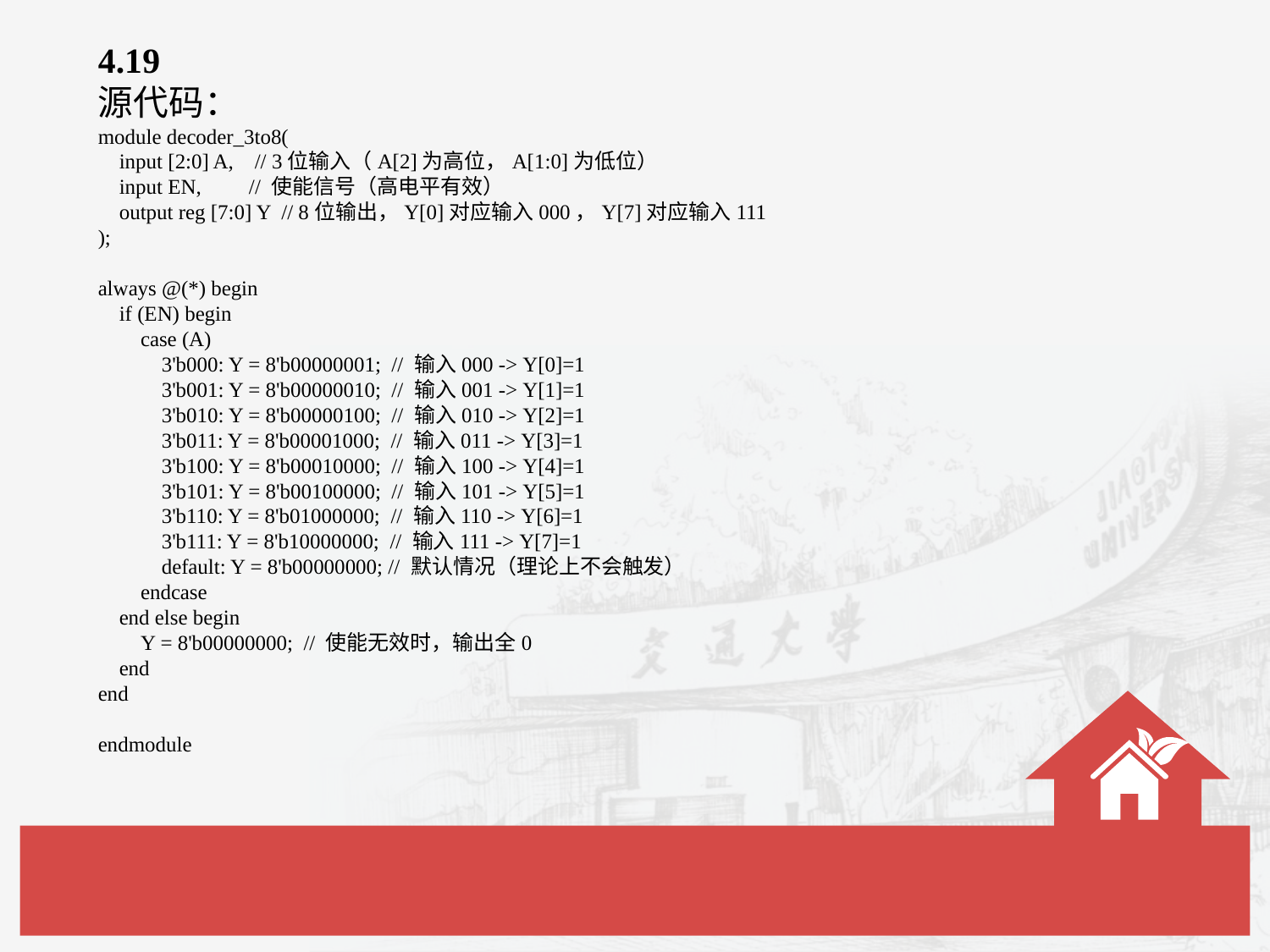

4.19
源代码：
module decoder_3to8(
    input [2:0] A,    // 3位输入（A[2]为高位，A[1:0]为低位）
    input EN,         // 使能信号（高电平有效）
    output reg [7:0] Y  // 8位输出，Y[0]对应输入000，Y[7]对应输入111
);

always @(*) begin
    if (EN) begin
        case (A)
            3'b000: Y = 8'b00000001;  // 输入000 -> Y[0]=1
            3'b001: Y = 8'b00000010;  // 输入001 -> Y[1]=1
            3'b010: Y = 8'b00000100;  // 输入010 -> Y[2]=1
            3'b011: Y = 8'b00001000;  // 输入011 -> Y[3]=1
            3'b100: Y = 8'b00010000;  // 输入100 -> Y[4]=1
            3'b101: Y = 8'b00100000;  // 输入101 -> Y[5]=1
            3'b110: Y = 8'b01000000;  // 输入110 -> Y[6]=1
            3'b111: Y = 8'b10000000;  // 输入111 -> Y[7]=1
            default: Y = 8'b00000000; // 默认情况（理论上不会触发）
        endcase
    end else begin
        Y = 8'b00000000;  // 使能无效时，输出全0
    end
end

endmodule